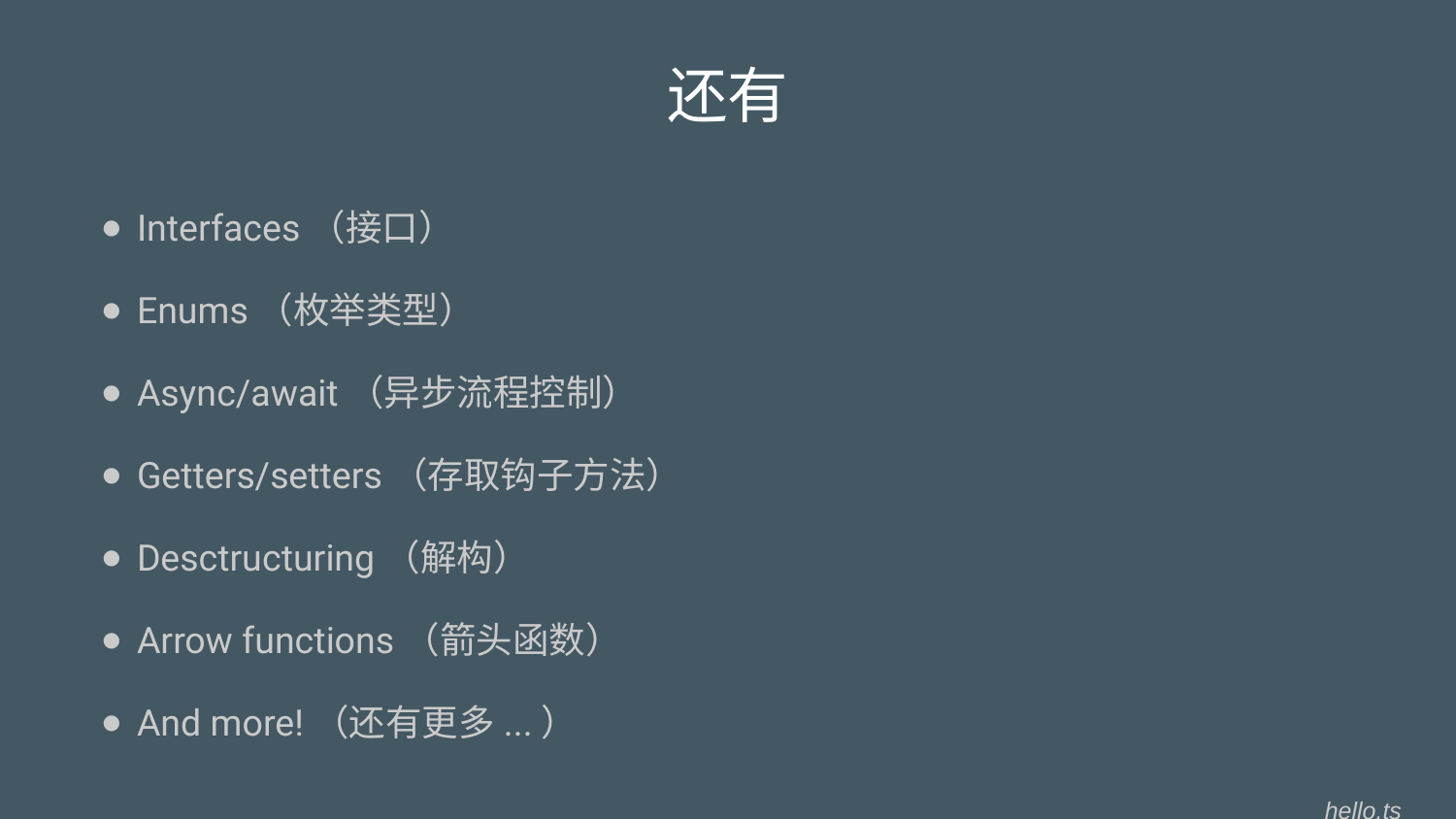

# 还有
Interfaces（接口）
Enums（枚举类型）
Async/await（异步流程控制）
Getters/setters（存取钩子方法）
Desctructuring（解构）
Arrow functions（箭头函数）
And more!（还有更多...）
hello.ts